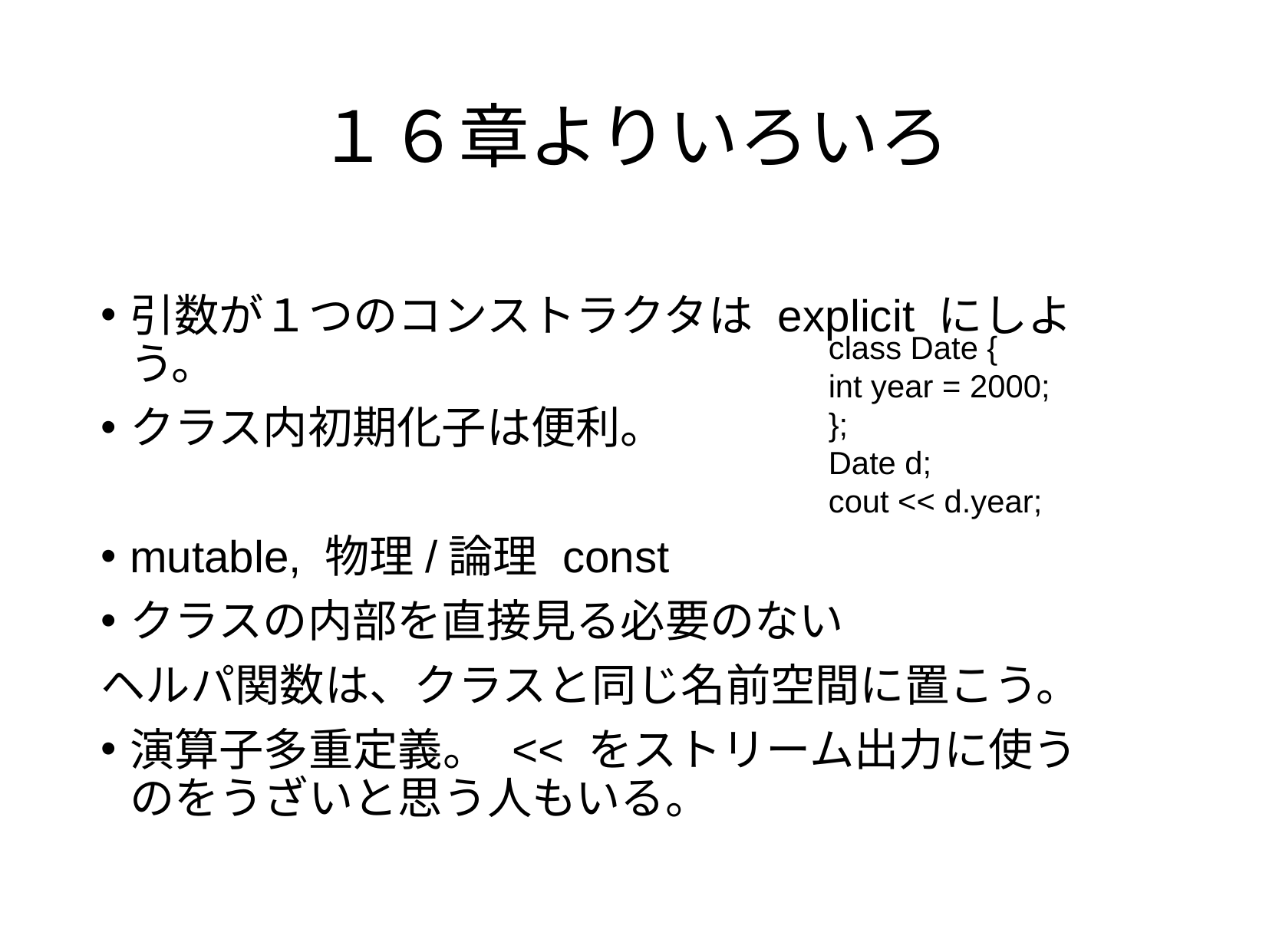

# １６章よりいろいろ
引数が１つのコンストラクタは explicit にしよう。
クラス内初期化子は便利。

mutable, 物理/論理 const
クラスの内部を直接見る必要のない
ヘルパ関数は、クラスと同じ名前空間に置こう。
演算子多重定義。 << をストリーム出力に使うのをうざいと思う人もいる。

class Date {
int year = 2000;
};
Date d;
cout << d.year;